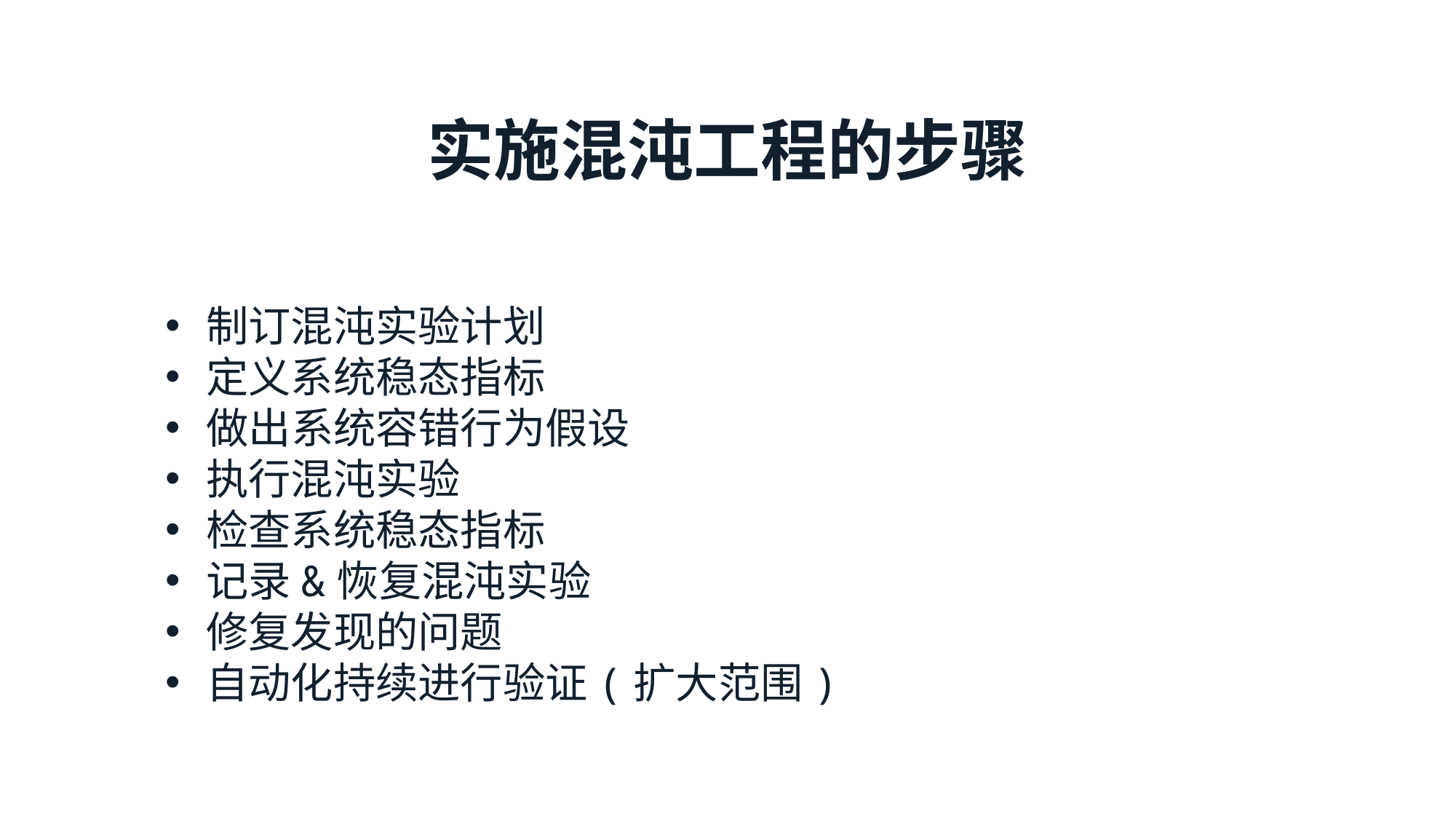

实施混沌工程的步骤
制订混沌实验计划
定义系统稳态指标
做出系统容错行为假设
执行混沌实验
检查系统稳态指标
记录&恢复混沌实验
修复发现的问题
自动化持续进行验证(扩大范围)